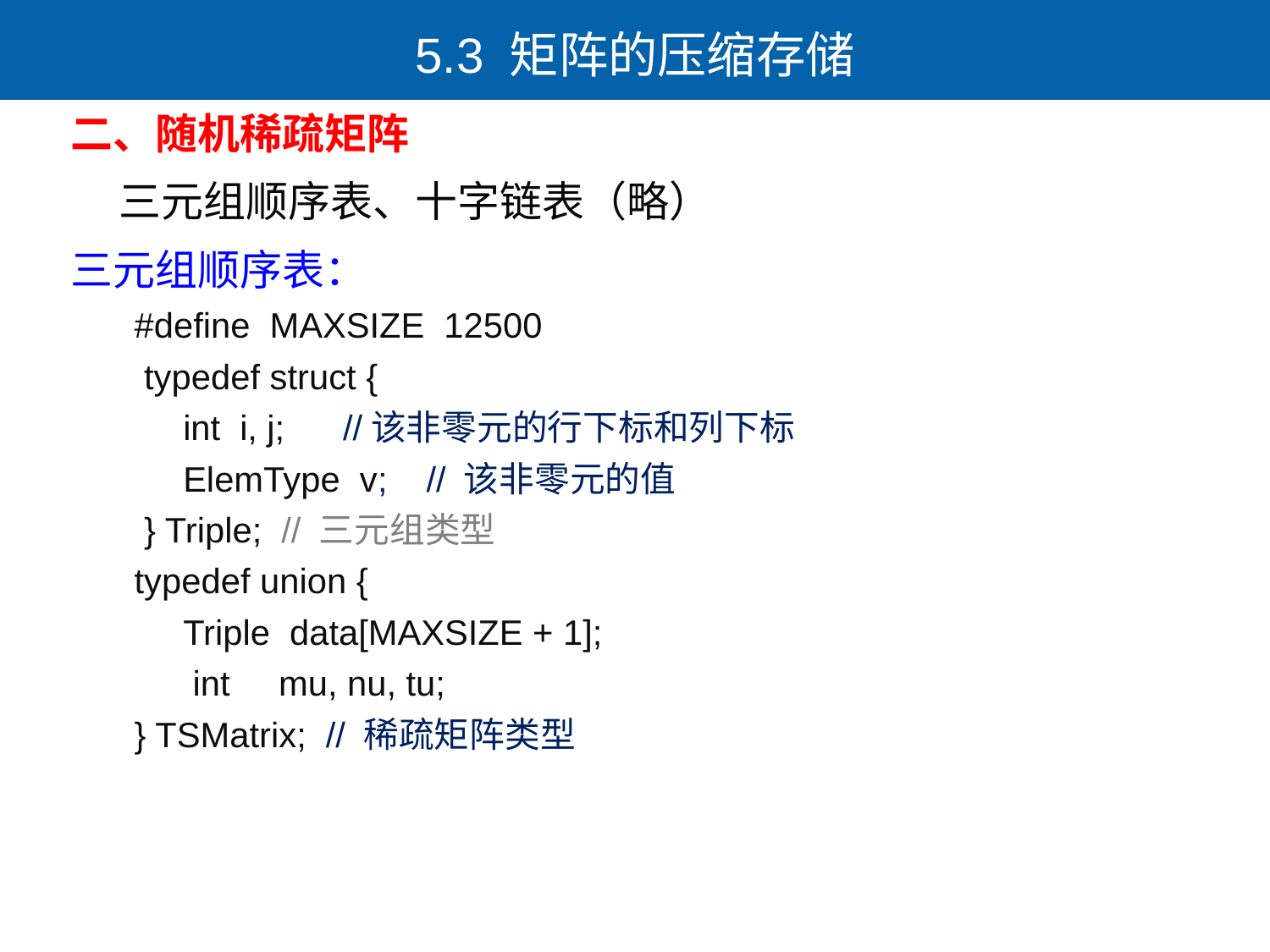

5.3 矩阵的压缩存储
二、随机稀疏矩阵
    三元组顺序表、十字链表（略）
三元组顺序表：
#define  MAXSIZE  12500
 typedef struct {
     int  i, j;      //该非零元的行下标和列下标
     ElemType  v;    // 该非零元的值
 } Triple;  // 三元组类型
typedef union {
     Triple  data[MAXSIZE + 1];
      int     mu, nu, tu;
} TSMatrix;  // 稀疏矩阵类型